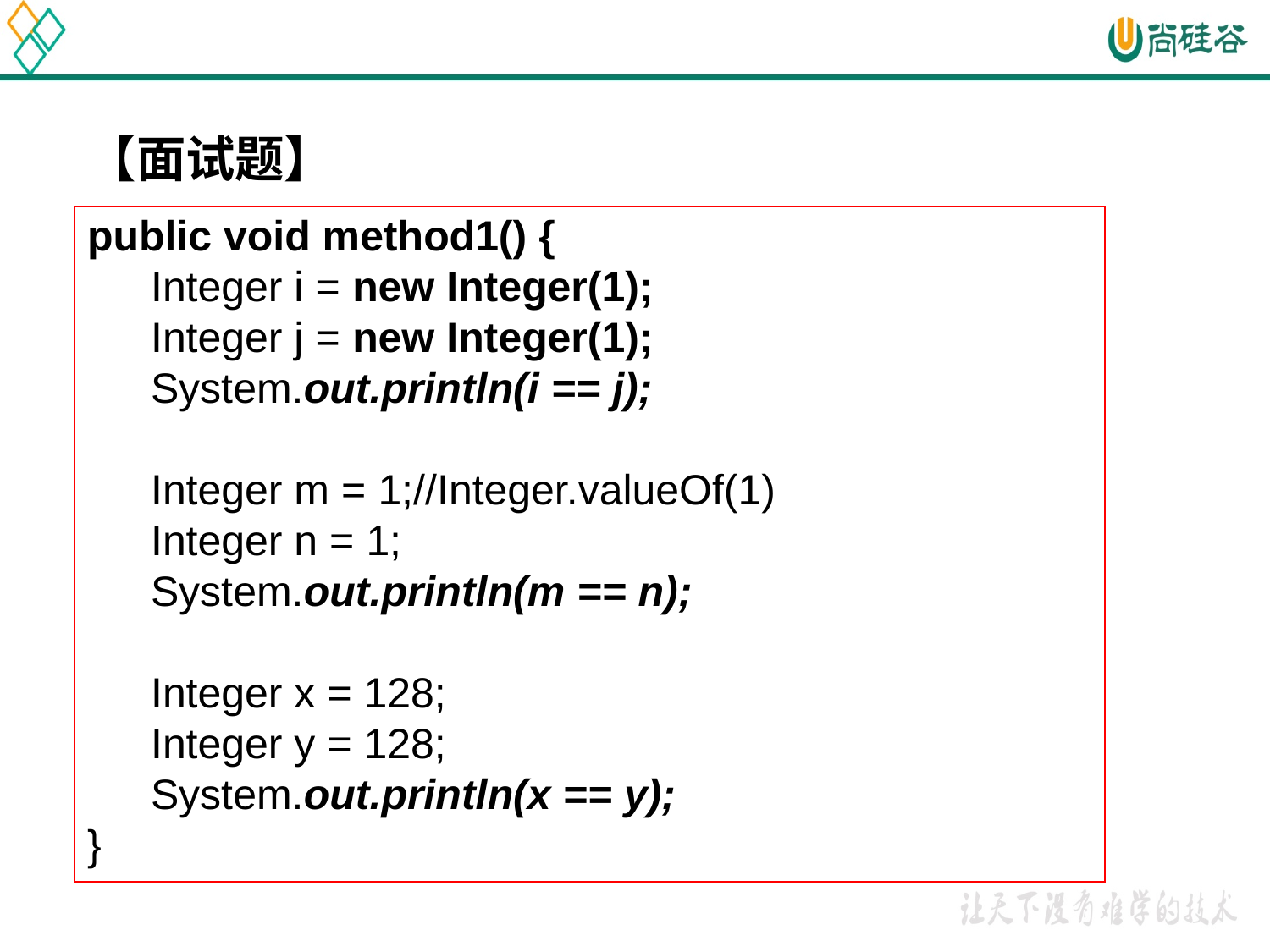

【面试题】
public void method1() {
Integer i = new Integer(1);
Integer j = new Integer(1);
System.out.println(i == j);

Integer m = 1;//Integer.valueOf(1)
Integer n = 1;
System.out.println(m == n);

Integer x = 128;
Integer y = 128;
System.out.println(x == y);
}